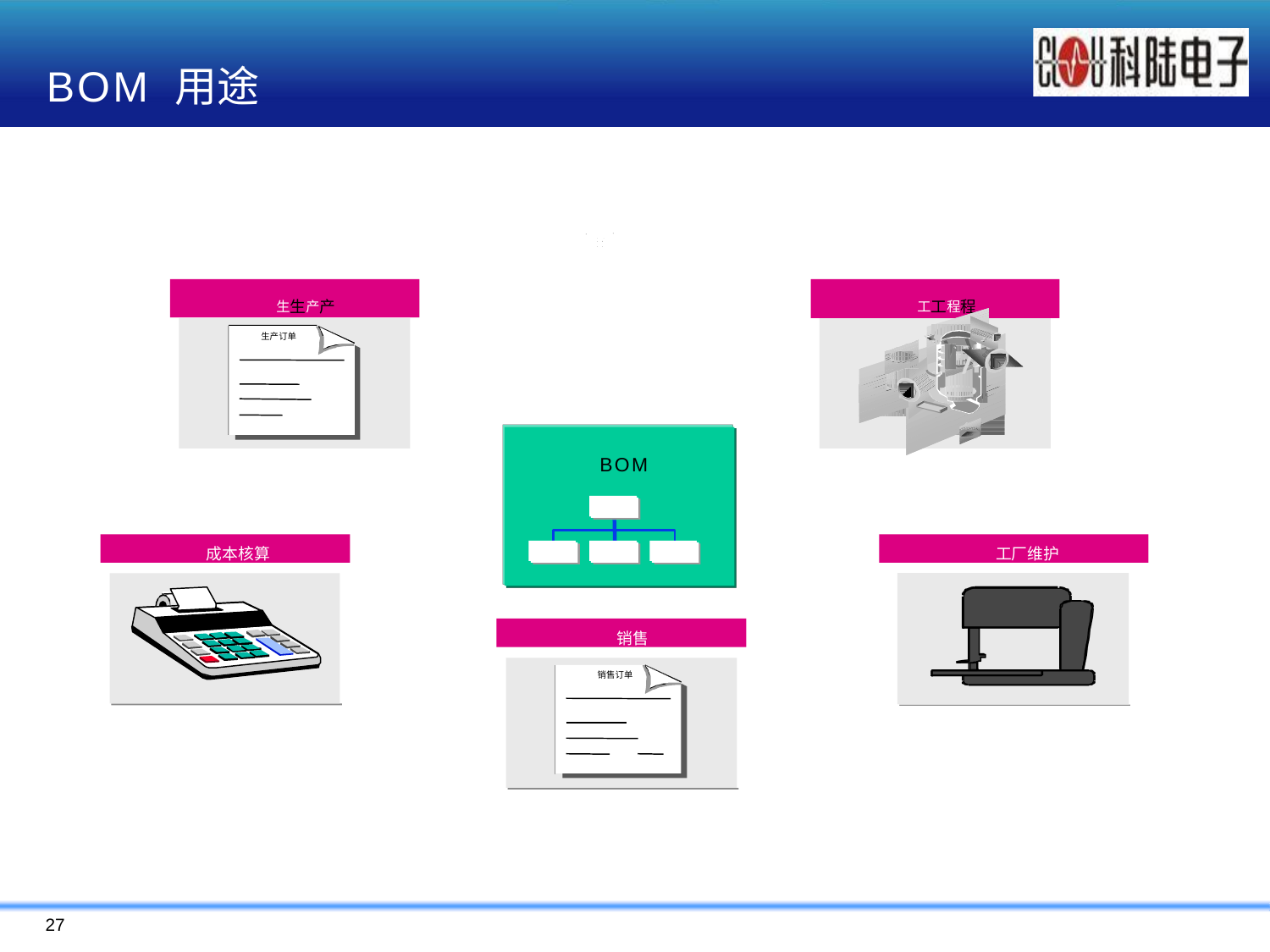

# BOM 用途

生生产产

工工程程

生产订单

物料物料

BOM

成本核算
工厂维护

销售

销售订单

27